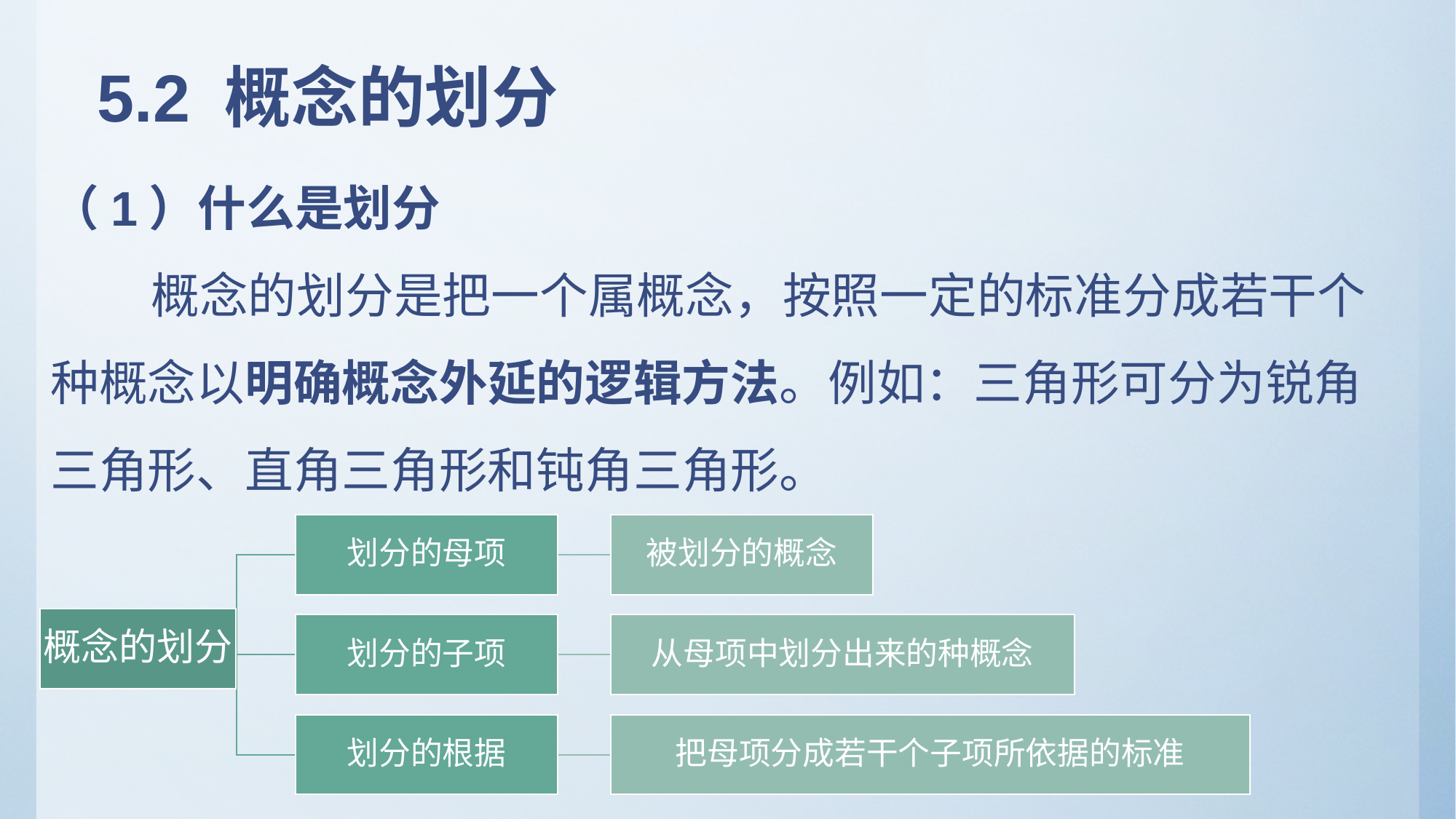

# 5.2 概念的划分
（1）什么是划分
        概念的划分是把一个属概念，按照一定的标准分成若干个种概念以明确概念外延的逻辑方法。例如：三角形可分为锐角三角形、直角三角形和钝角三角形。

概念的划分
划分的母项
被划分的概念
划分的子项
从母项中划分出来的种概念
划分的根据
把母项分成若干个子项所依据的标准